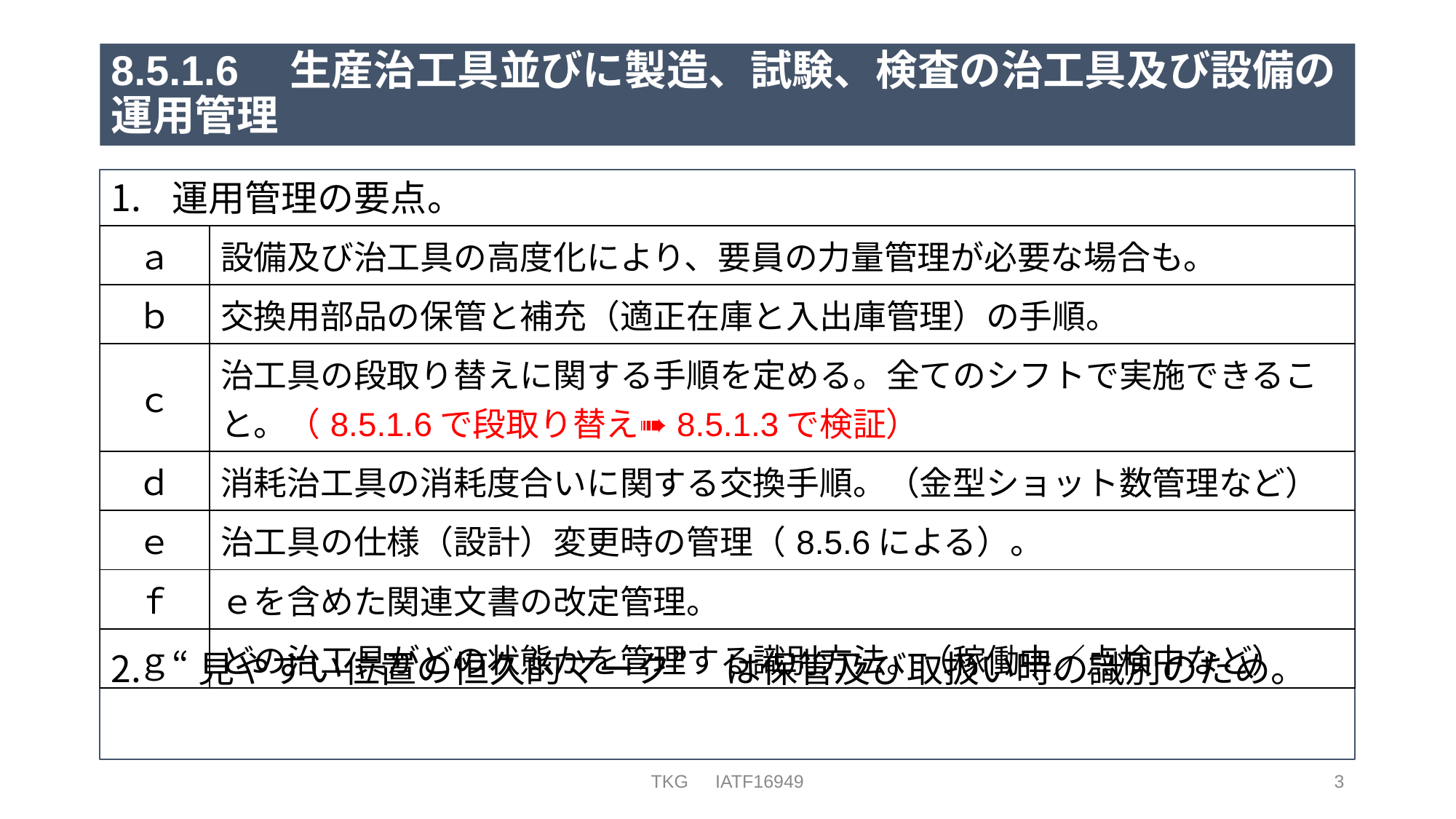

# 8.5.1.6　生産治工具並びに製造、試験、検査の治工具及び設備の運用管理
運用管理の要点。

“見やすい位置の恒久的マーク”　は保管及び取扱い時の識別のため。
| ａ | 設備及び治工具の高度化により、要員の力量管理が必要な場合も。 |
| --- | --- |
| ｂ | 交換用部品の保管と補充（適正在庫と入出庫管理）の手順。 |
| ｃ | 治工具の段取り替えに関する手順を定める。全てのシフトで実施できること。（8.5.1.6で段取り替え➠8.5.1.3で検証） |
| ｄ | 消耗治工具の消耗度合いに関する交換手順。（金型ショット数管理など） |
| ｅ | 治工具の仕様（設計）変更時の管理（8.5.6による）。 |
| ｆ | ｅを含めた関連文書の改定管理。 |
| ｇ | どの治工具がどの状態かを管理する識別方法。（稼働中／点検中など） |
TKG　IATF16949
3